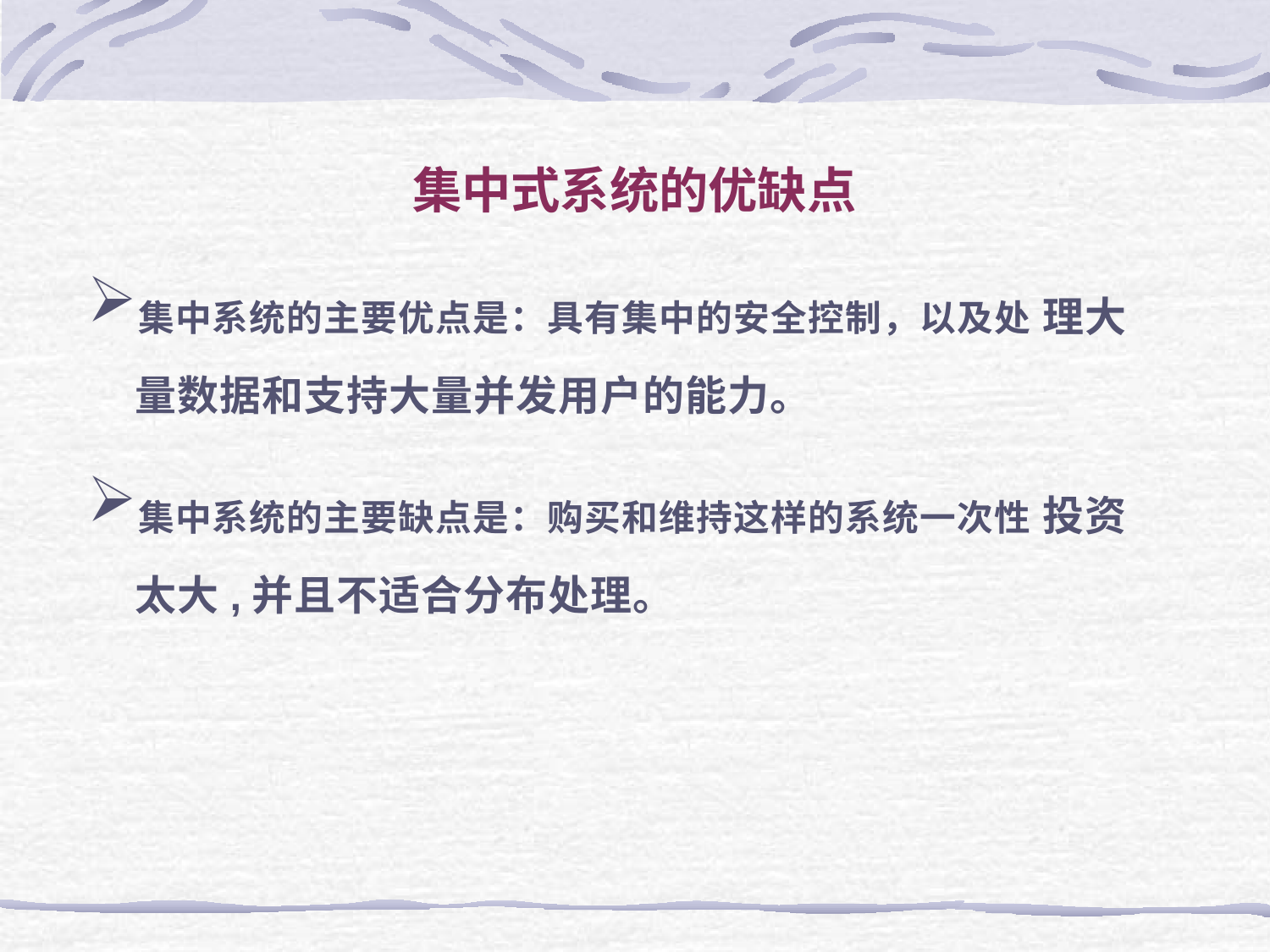

# 集中式系统的优缺点
集中系统的主要优点是：具有集中的安全控制，以及处 理大量数据和支持大量并发用户的能力。
集中系统的主要缺点是：购买和维持这样的系统一次性 投资太大,并且不适合分布处理。